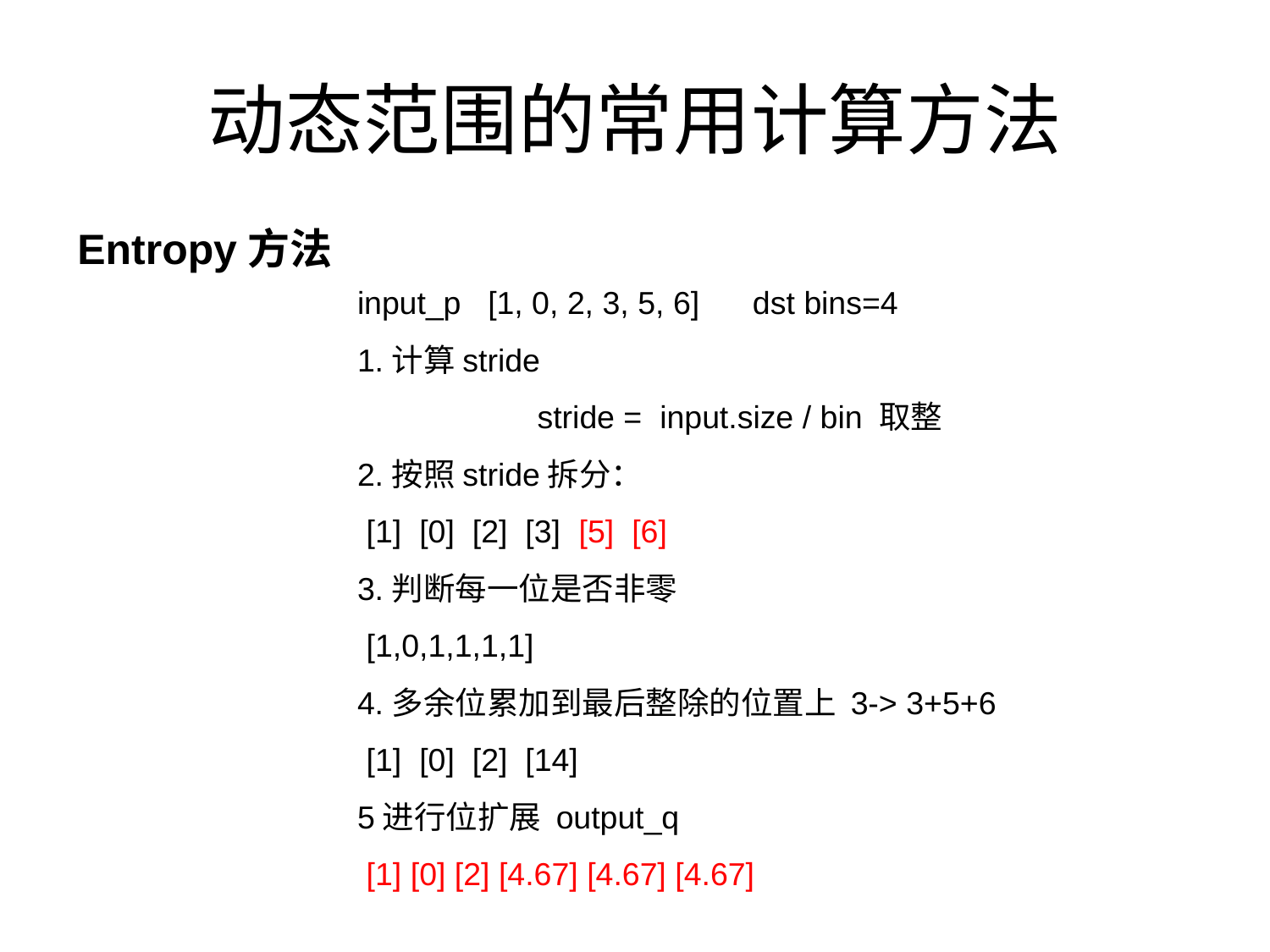

# 动态范围的常用计算方法
Entropy方法
input_p   [1, 0, 2, 3, 5, 6]      dst bins=4
1.计算stride
stride =  input.size / bin 取整
2.按照stride拆分：
 [1]  [0]  [2]  [3]  [5]  [6]
3.判断每一位是否非零
 [1,0,1,1,1,1]
4.多余位累加到最后整除的位置上 3-> 3+5+6
 [1]  [0]  [2]  [14]
5进行位扩展 output_q
 [1] [0] [2] [4.67] [4.67] [4.67]